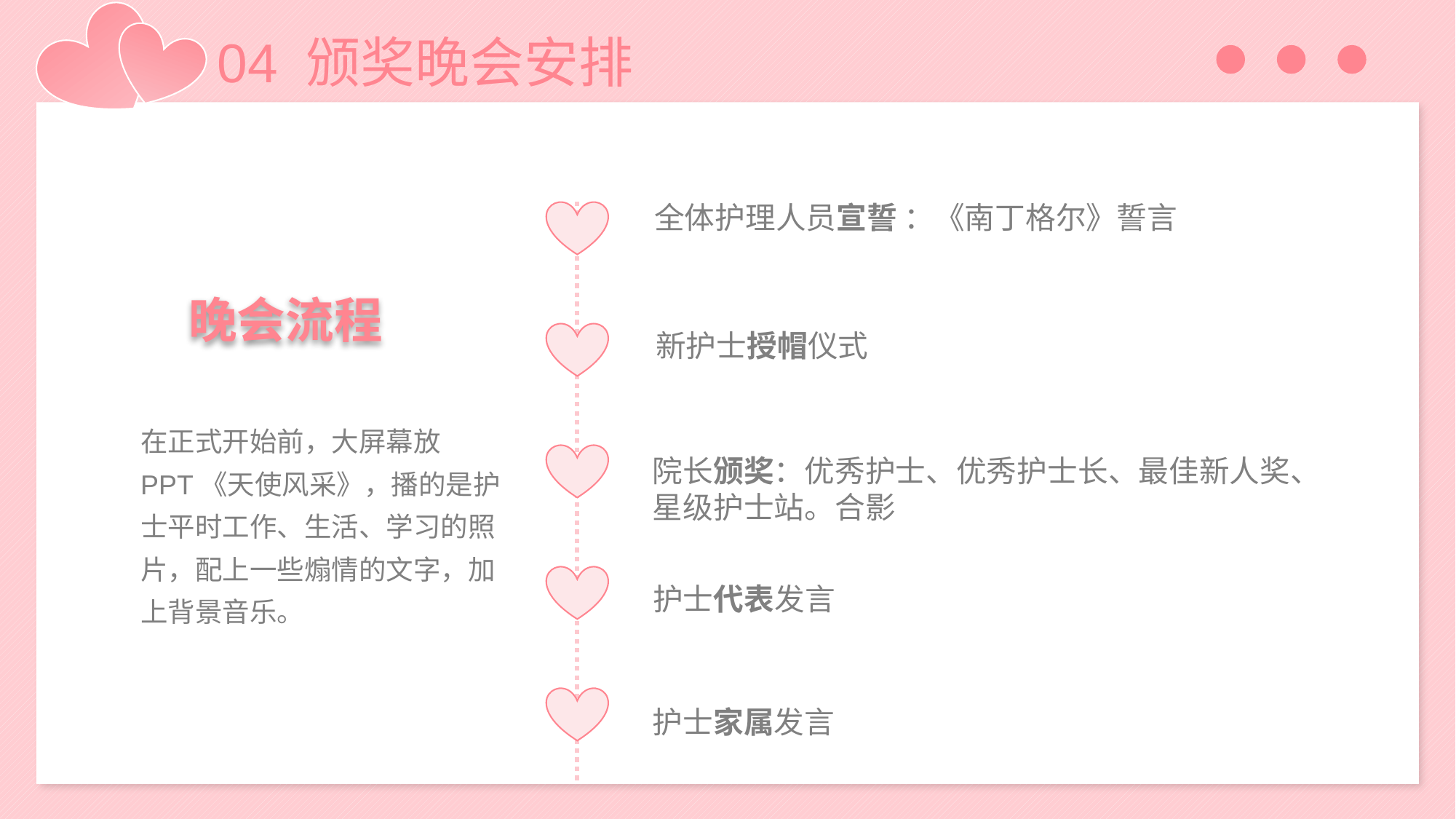

04 颁奖晚会安排
全体护理人员宣誓 ：《南丁格尔》誓言

晚会流程
新护士授帽仪式

在正式开始前，大屏幕放PPT《天使风采》，播的是护士平时工作、生活、学习的照片，配上一些煽情的文字，加上背景音乐。

院长颁奖：优秀护士、优秀护士长、最佳新人奖、星级护士站。合影

护士代表发言
护士家属发言